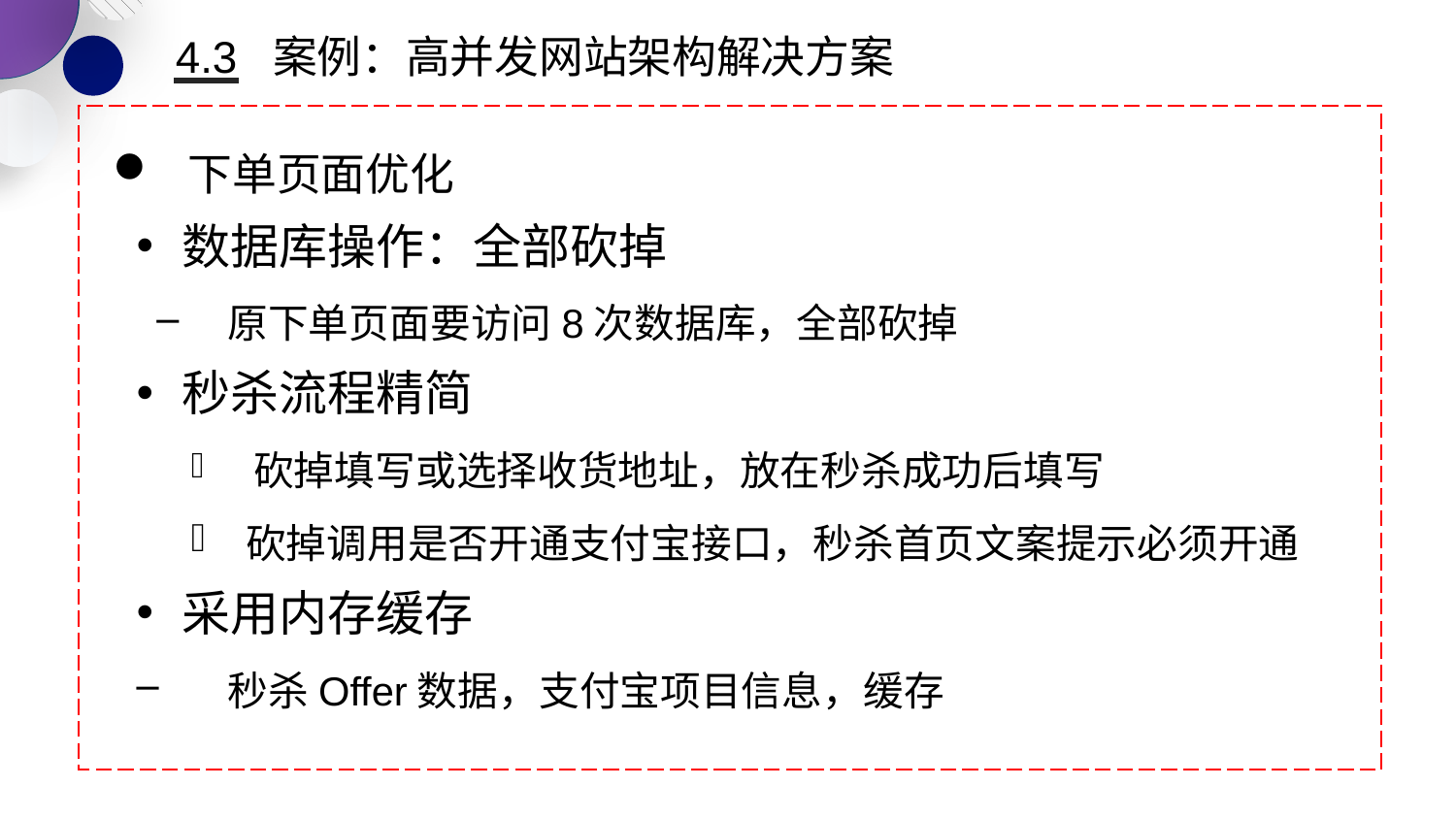

4.3  案例：高并发网站架构解决方案

  下单页面优化
数据库操作：全部砍掉
   原下单页面要访问8次数据库，全部砍掉
秒杀流程精简
 砍掉填写或选择收货地址，放在秒杀成功后填写
砍掉调用是否开通支付宝接口，秒杀首页文案提示必须开通
采用内存缓存
   秒杀Offer数据，支付宝项目信息，缓存